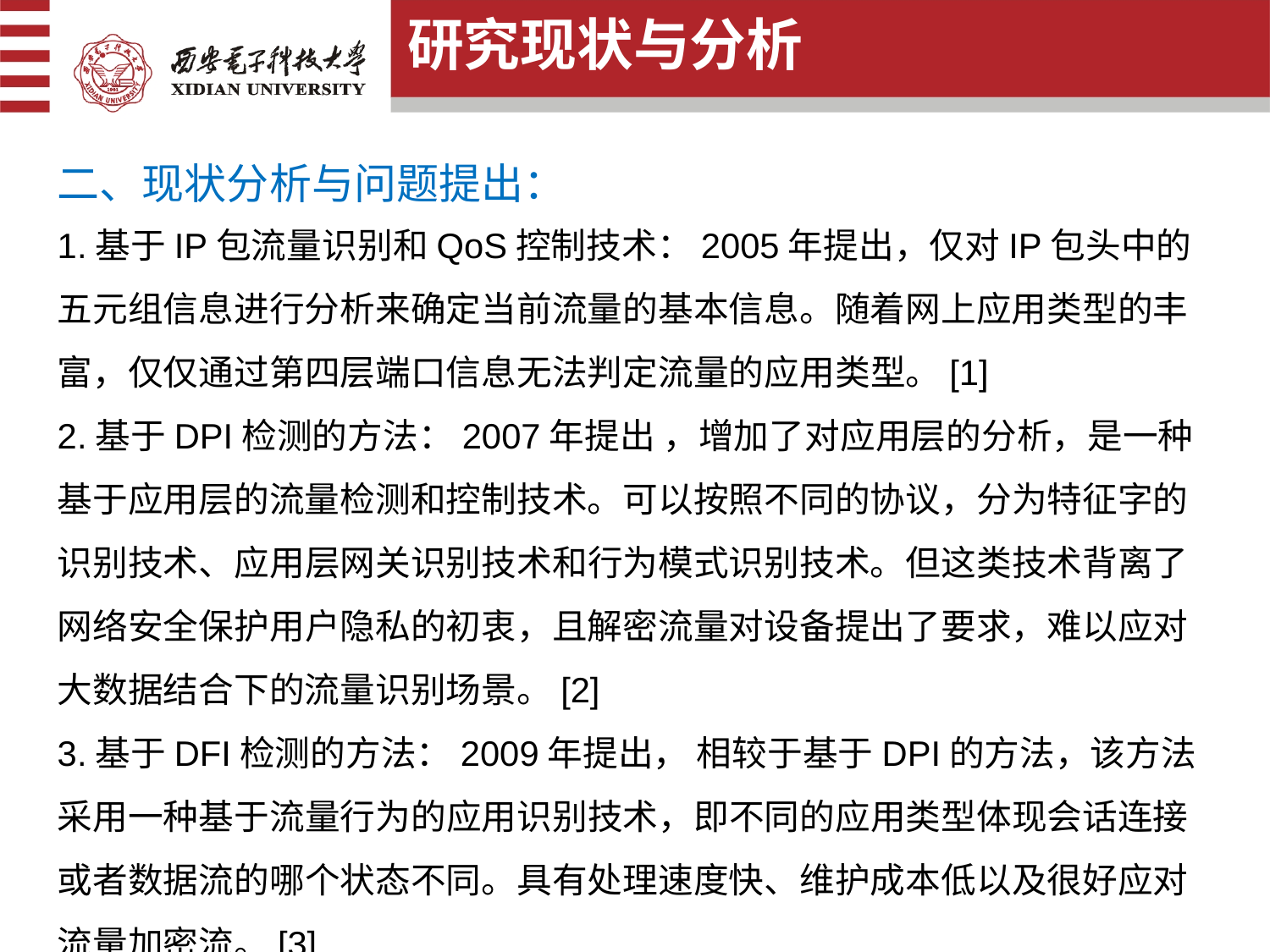

研究现状与分析
二、现状分析与问题提出：
1.基于IP包流量识别和QoS控制技术：2005年提出，仅对IP包头中的五元组信息进行分析来确定当前流量的基本信息。随着网上应用类型的丰富，仅仅通过第四层端口信息无法判定流量的应用类型。[1]
2.基于DPI检测的方法：2007年提出 ，增加了对应用层的分析，是一种基于应用层的流量检测和控制技术。可以按照不同的协议，分为特征字的识别技术、应用层网关识别技术和行为模式识别技术。但这类技术背离了网络安全保护用户隐私的初衷，且解密流量对设备提出了要求，难以应对大数据结合下的流量识别场景。[2]
3.基于DFI检测的方法：2009年提出， 相较于基于DPI的方法，该方法采用一种基于流量行为的应用识别技术，即不同的应用类型体现会话连接或者数据流的哪个状态不同。具有处理速度快、维护成本低以及很好应对流量加密流。[3]